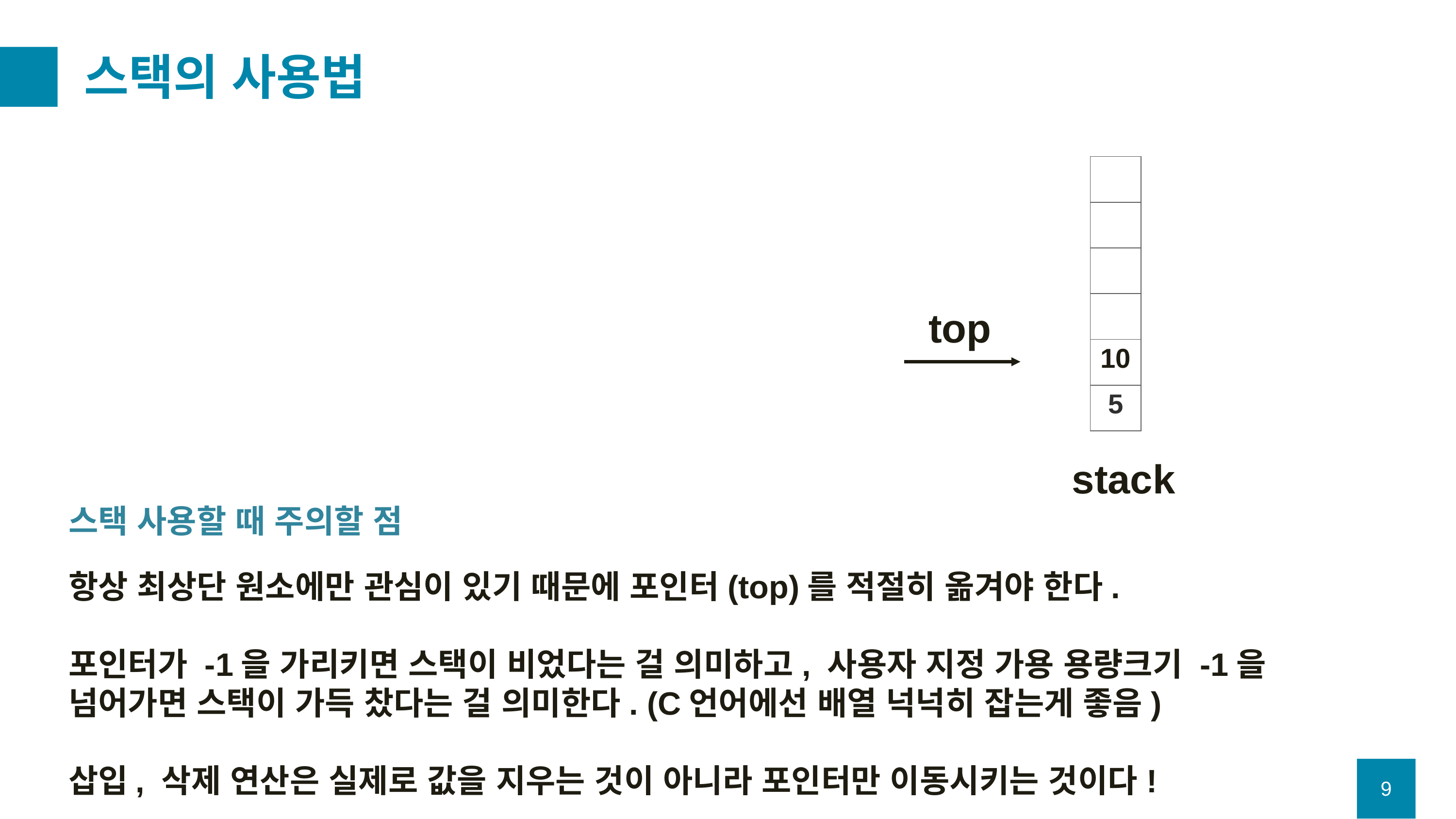

# 스택의 사용법
|  |
| --- |
|  |
|  |
|  |
| 10 |
| 5 |
top
stack
스택 사용할 때 주의할 점
항상 최상단 원소에만 관심이 있기 때문에 포인터(top)를 적절히 옮겨야 한다.

포인터가 -1을 가리키면 스택이 비었다는 걸 의미하고, 사용자 지정 가용 용량크기 -1을 넘어가면 스택이 가득 찼다는 걸 의미한다. (C언어에선 배열 넉넉히 잡는게 좋음)

삽입, 삭제 연산은 실제로 값을 지우는 것이 아니라 포인터만 이동시키는 것이다!
9